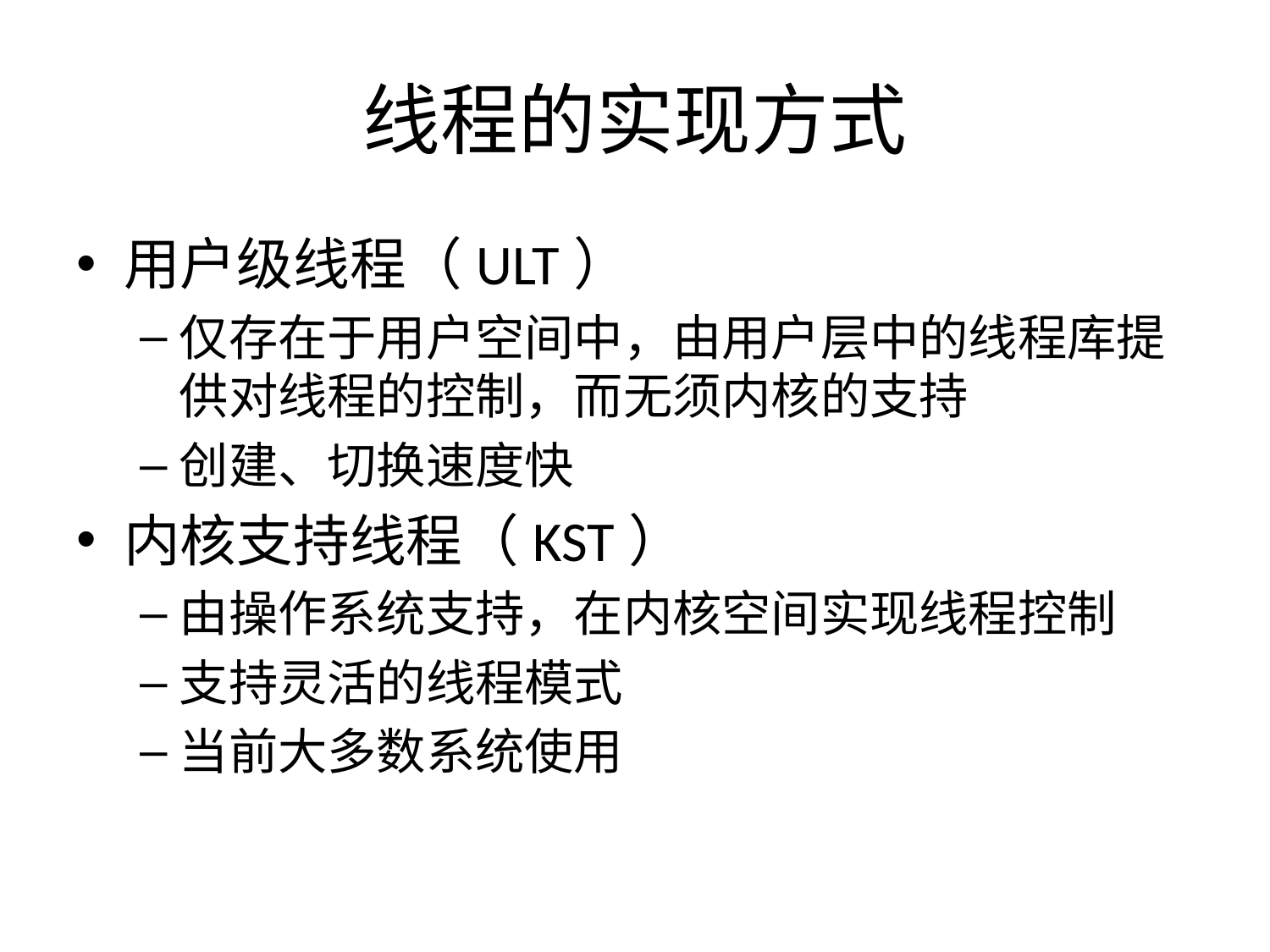

# 线程的实现方式
用户级线程（ULT）
仅存在于用户空间中，由用户层中的线程库提供对线程的控制，而无须内核的支持
创建、切换速度快
内核支持线程（KST）
由操作系统支持，在内核空间实现线程控制
支持灵活的线程模式
当前大多数系统使用